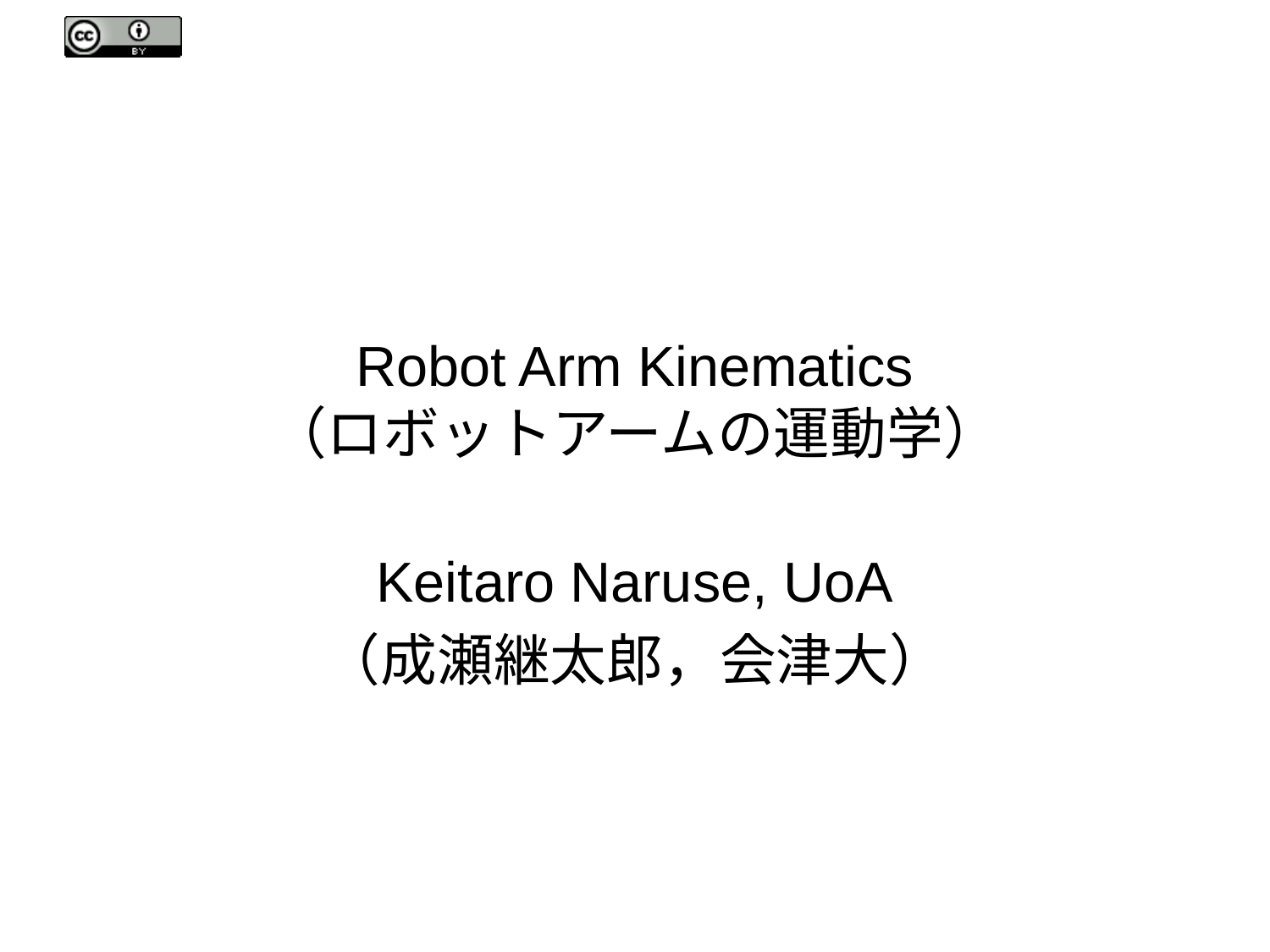

# Robot Arm Kinematics （ロボットアームの運動学）
Keitaro Naruse, UoA
（成瀬継太郎，会津大）